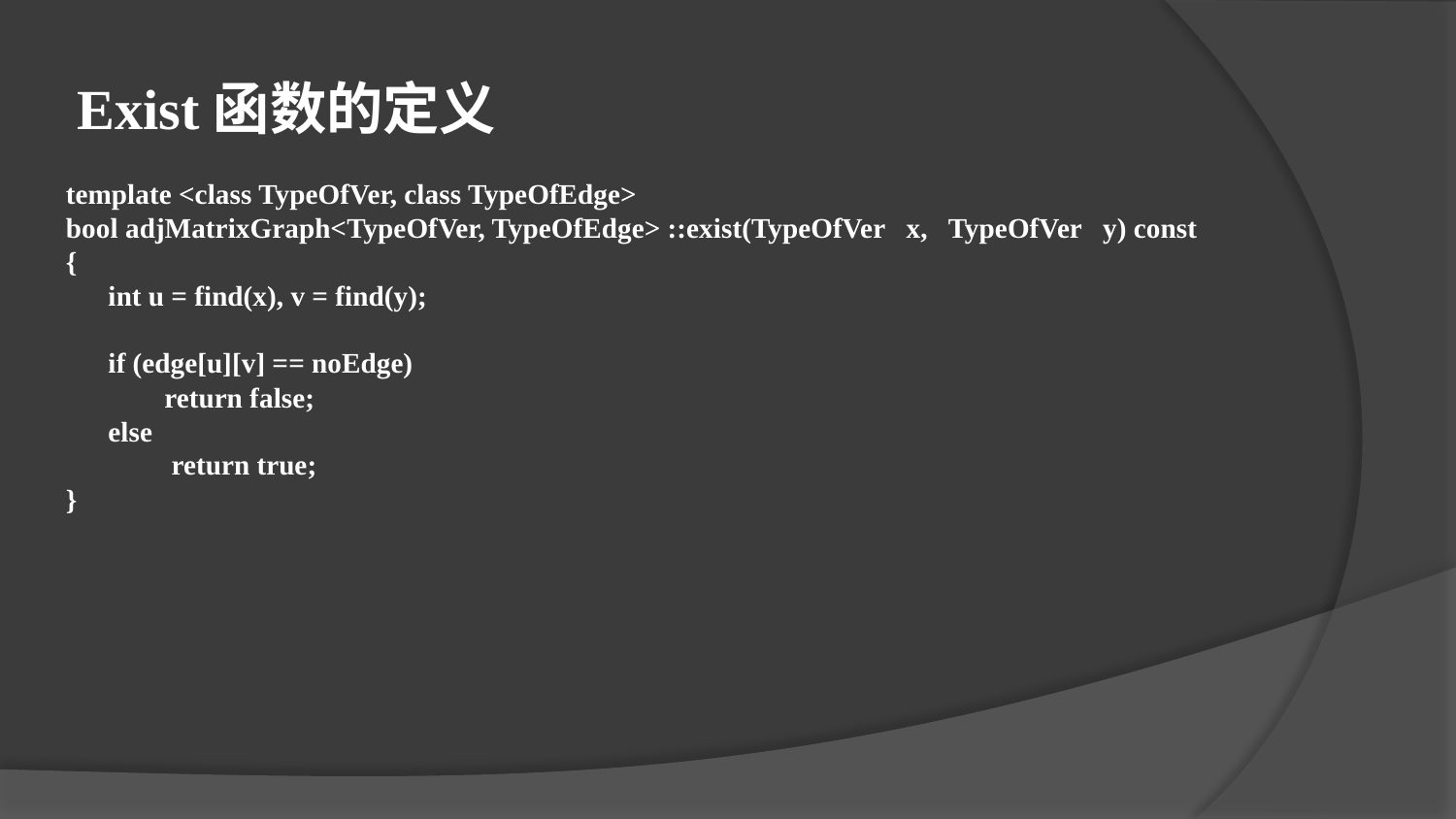

Exist函数的定义
template <class TypeOfVer, class TypeOfEdge>
bool adjMatrixGraph<TypeOfVer, TypeOfEdge> ::exist(TypeOfVer   x,   TypeOfVer   y) const
{
      int u = find(x), v = find(y);

      if (edge[u][v] == noEdge)
              return false;
      else
               return true;
}